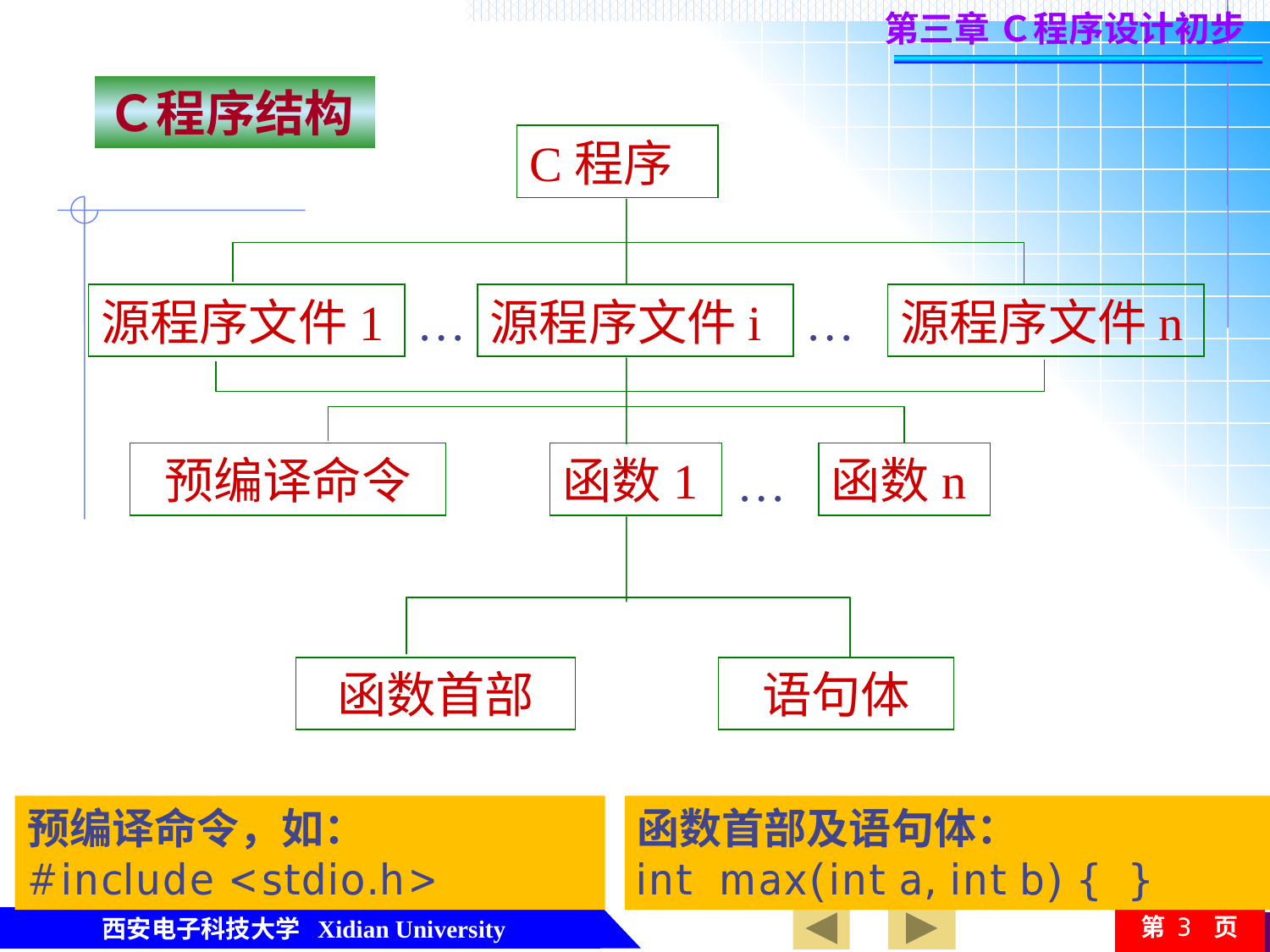

第三章 Ｃ程序设计初步

Ｃ程序结构
C程序

源程序文件1
…
源程序文件i
…
源程序文件n

预编译命令
函数1
函数n
…

函数首部
语句体
预编译命令，如：
#include <stdio.h>
函数首部及语句体：
int  max(int a, int b) {  }